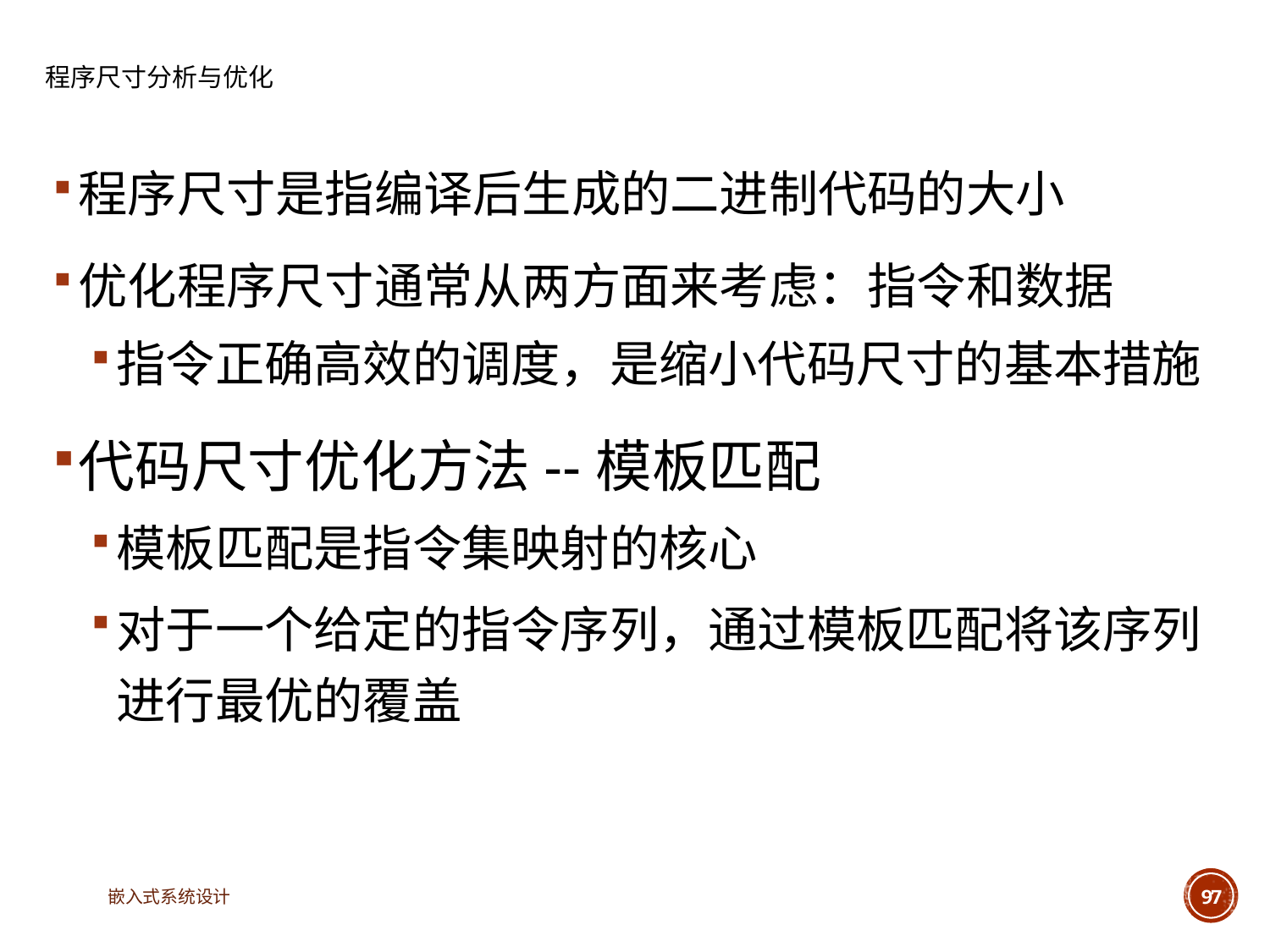

# 程序尺寸分析与优化
程序尺寸是指编译后生成的二进制代码的大小
优化程序尺寸通常从两方面来考虑：指令和数据
指令正确高效的调度，是缩小代码尺寸的基本措施
代码尺寸优化方法--模板匹配
模板匹配是指令集映射的核心
对于一个给定的指令序列，通过模板匹配将该序列进行最优的覆盖
嵌入式系统设计
97